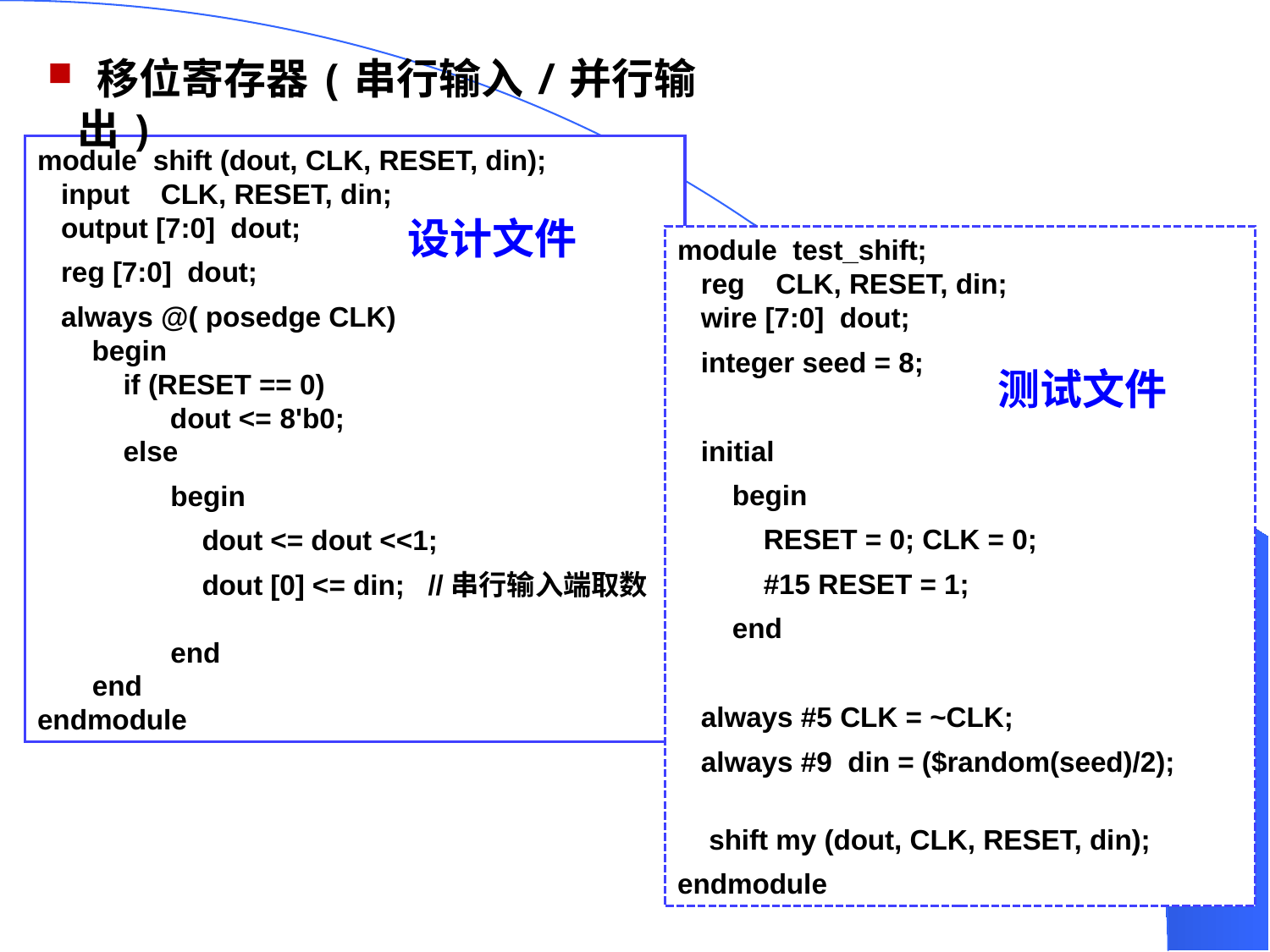

移位寄存器(串行输入/并行输出)
module  shift (dout, CLK, RESET, din);
   input    CLK, RESET, din;
   output [7:0]  dout;
   reg [7:0]  dout;
   always @( posedge CLK)
       begin
           if (RESET == 0)
                 dout <= 8'b0;
           else
                 begin
                     dout <= dout <<1;
                     dout [0] <= din;   //串行输入端取数
                 end
       end
endmodule
设计文件
module  test_shift;
   reg    CLK, RESET, din;
   wire [7:0]  dout;
   integer seed = 8;

   initial
       begin
           RESET = 0; CLK = 0;
           #15 RESET = 1;
       end

   always #5 CLK = ~CLK;
   always #9  din = ($random(seed)/2);
    shift my (dout, CLK, RESET, din);
endmodule
测试文件